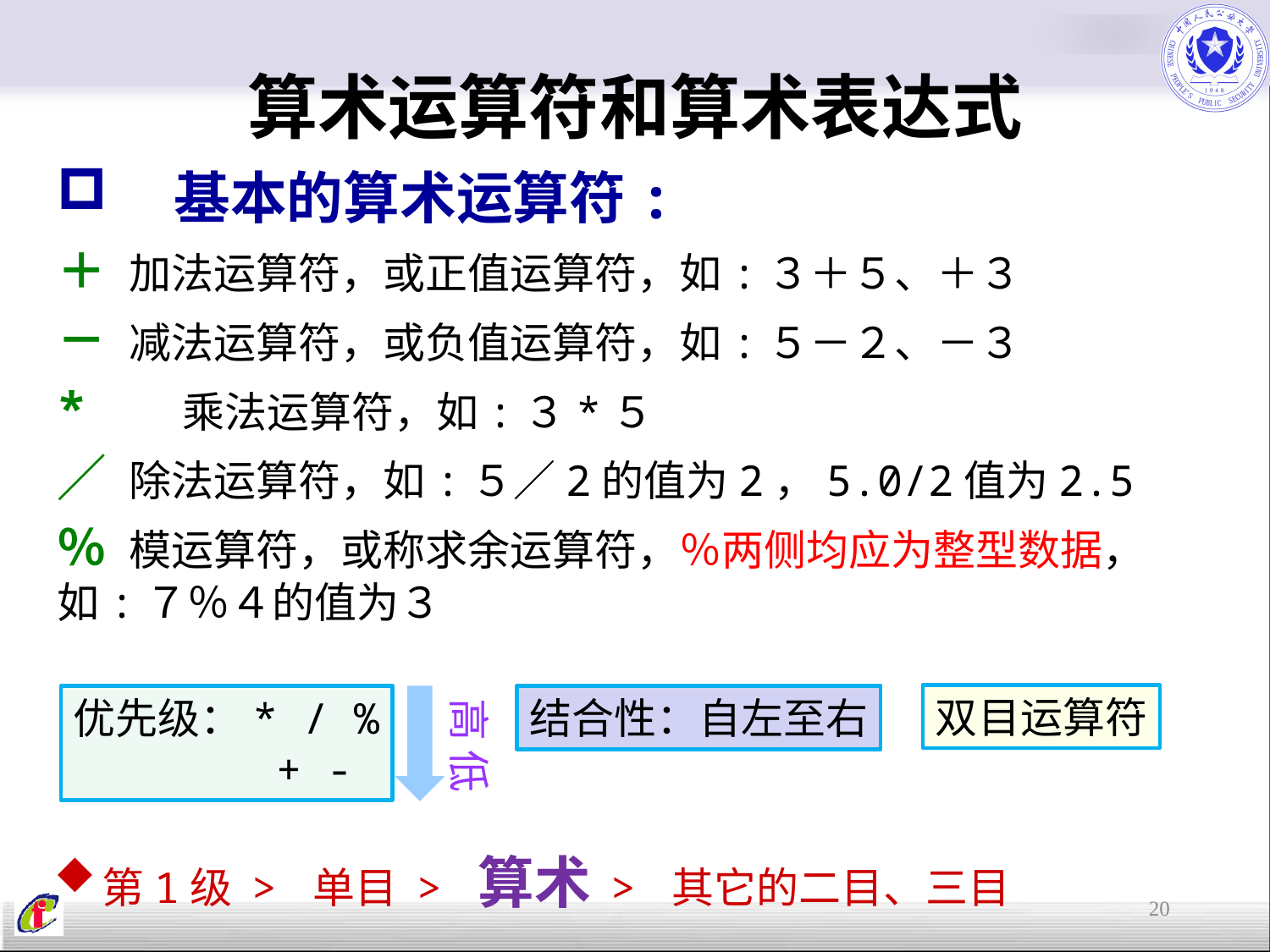

算术运算符和算术表达式
基本的算术运算符:
＋  加法运算符，或正值运算符，如:３＋５、＋３
－  减法运算符，或负值运算符，如:５－２、－３
*   乘法运算符，如:３*５
／  除法运算符，如:５／2的值为2，5.0/2值为2.5
％  模运算符，或称求余运算符，％两侧均应为整型数据，  如:７％４的值为３
双目运算符
结合性：自左至右
优先级：* / %
        + -

高 低
第1级 > 单目 > 算术 > 其它的二目、三目
20